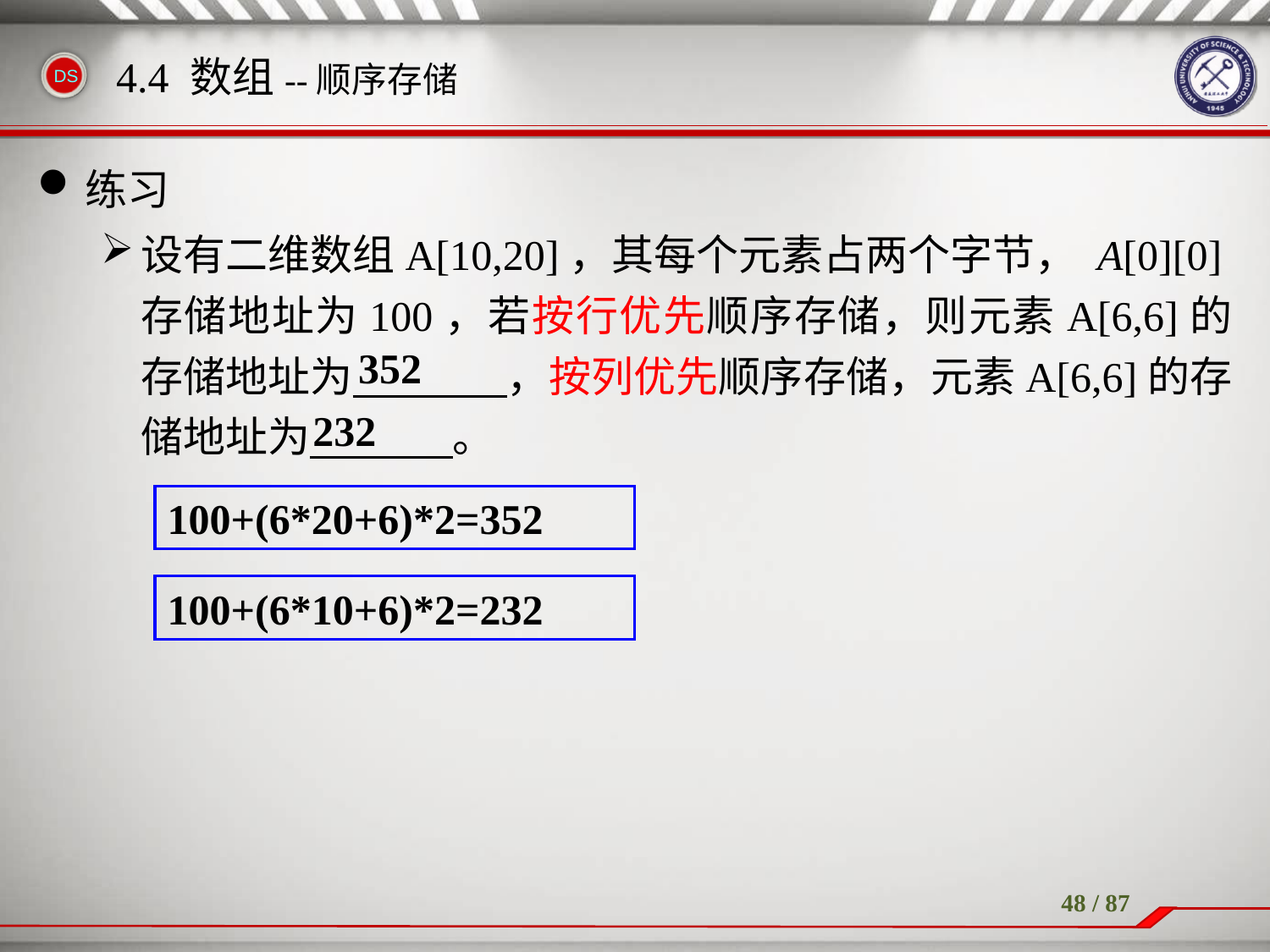

# 4.4 数组--顺序存储
练习
设有二维数组A[10,20]，其每个元素占两个字节， A[0][0]存储地址为100，若按行优先顺序存储，则元素A[6,6]的存储地址为                ，按列优先顺序存储，元素A[6,6]的存储地址为               。

352
232
100+(6*20+6)*2=352
100+(6*10+6)*2=232